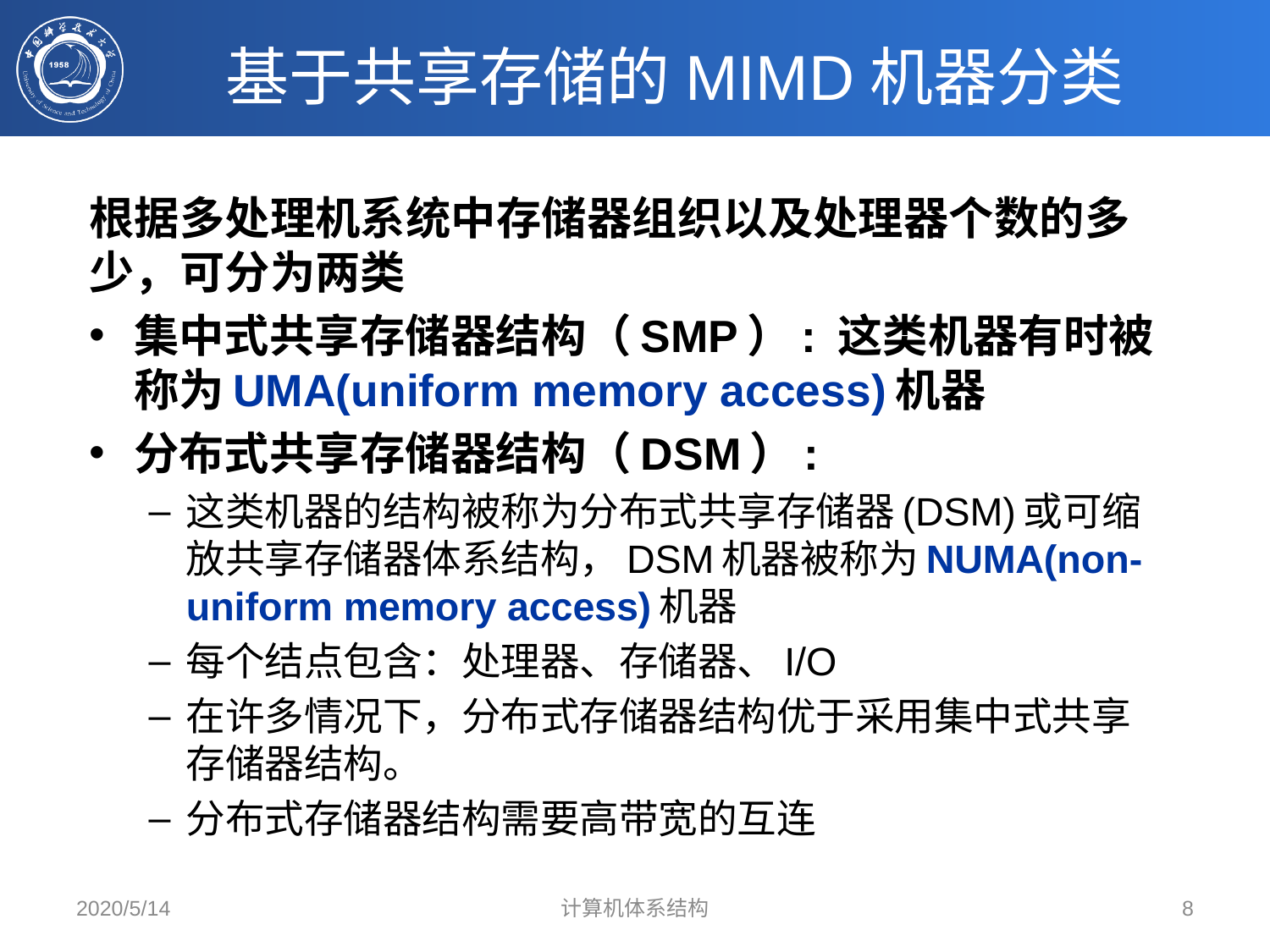

# 基于共享存储的MIMD机器分类
根据多处理机系统中存储器组织以及处理器个数的多少，可分为两类
集中式共享存储器结构（SMP）: 这类机器有时被称为UMA(uniform memory access)机器
分布式共享存储器结构（DSM）:
这类机器的结构被称为分布式共享存储器(DSM)或可缩放共享存储器体系结构，DSM机器被称为NUMA(non-uniform memory access)机器
每个结点包含：处理器、存储器、I/O
在许多情况下，分布式存储器结构优于采用集中式共享存储器结构。
分布式存储器结构需要高带宽的互连

2020/5/14
计算机体系结构
8